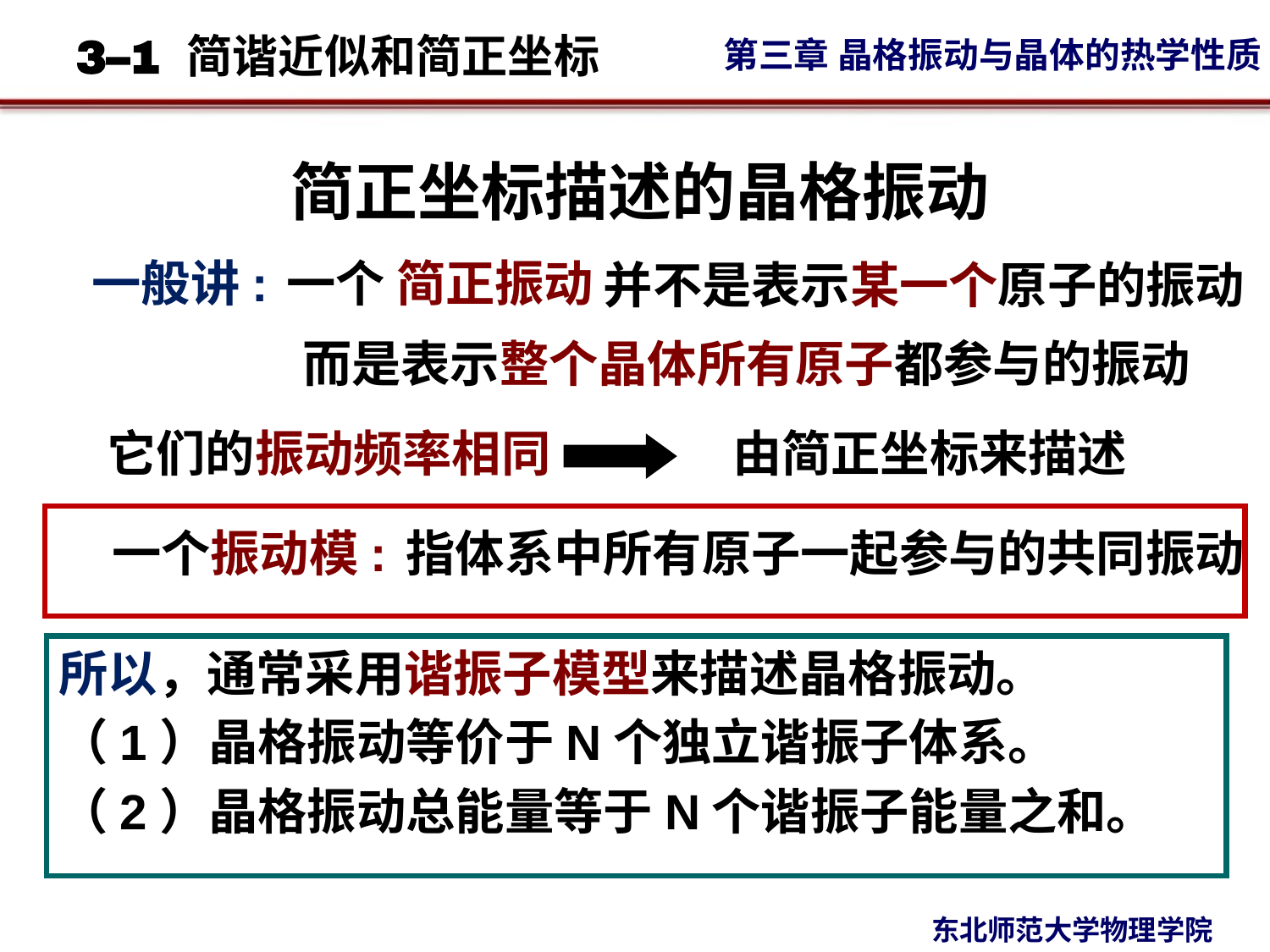

简正坐标描述的晶格振动
一般讲:
一个
并不是表示某一个原子的振动
简正振动
而是表示整个晶体所有原子都参与的振动
它们的振动频率相同
由简正坐标来描述

一个振动模:
指体系中所有原子一起参与的共同振动
所以，通常采用谐振子模型来描述晶格振动。
（1）晶格振动等价于N个独立谐振子体系。
（2）晶格振动总能量等于N个谐振子能量之和。